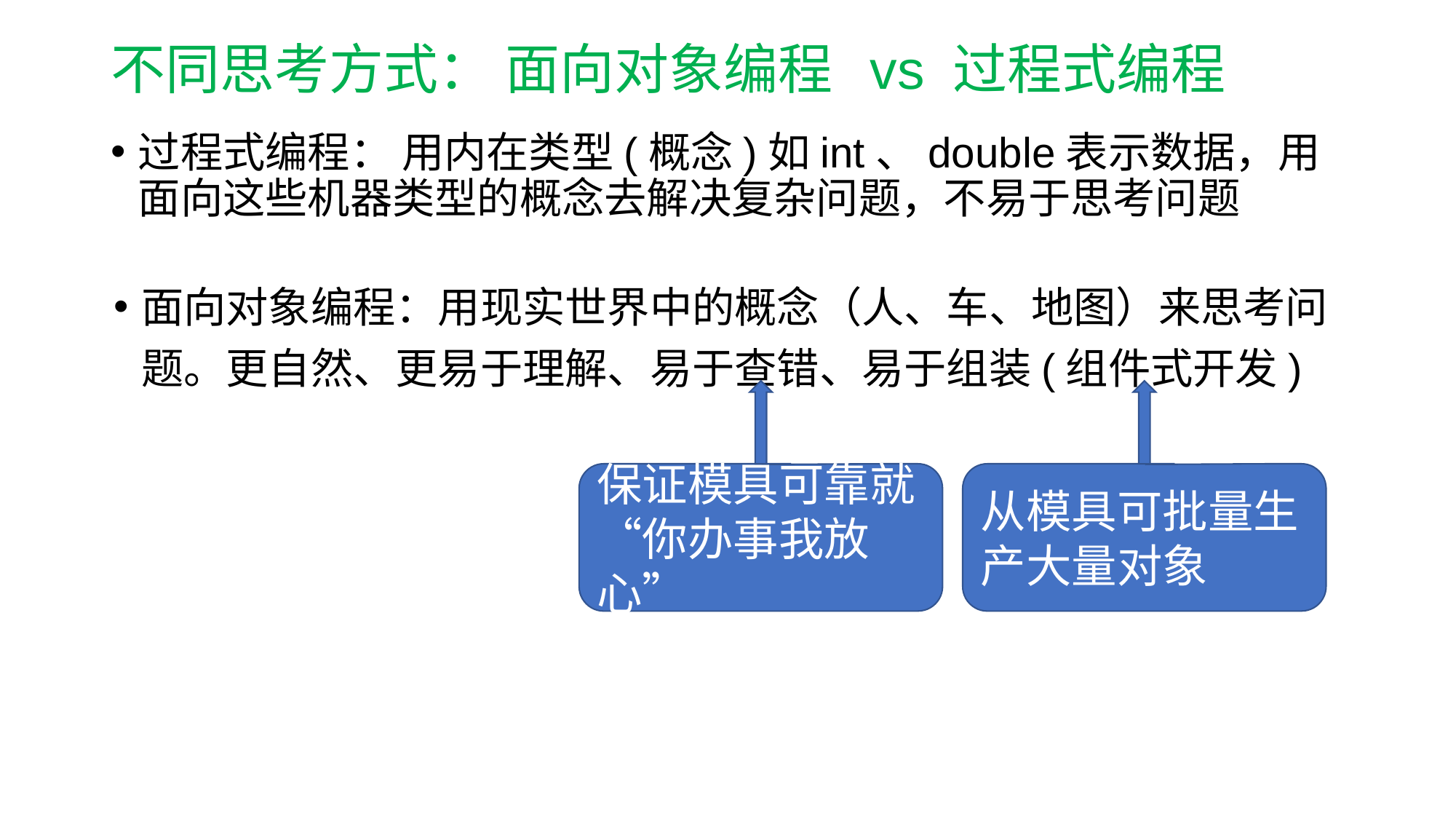

# 不同思考方式： 面向对象编程  vs 过程式编程
过程式编程： 用内在类型(概念)如int、double表示数据，用面向这些机器类型的概念去解决复杂问题，不易于思考问题
面向对象编程：用现实世界中的概念（人、车、地图）来思考问题。更自然、更易于理解、易于查错、易于组装(组件式开发)

保证模具可靠就“你办事我放心”

从模具可批量生产大量对象